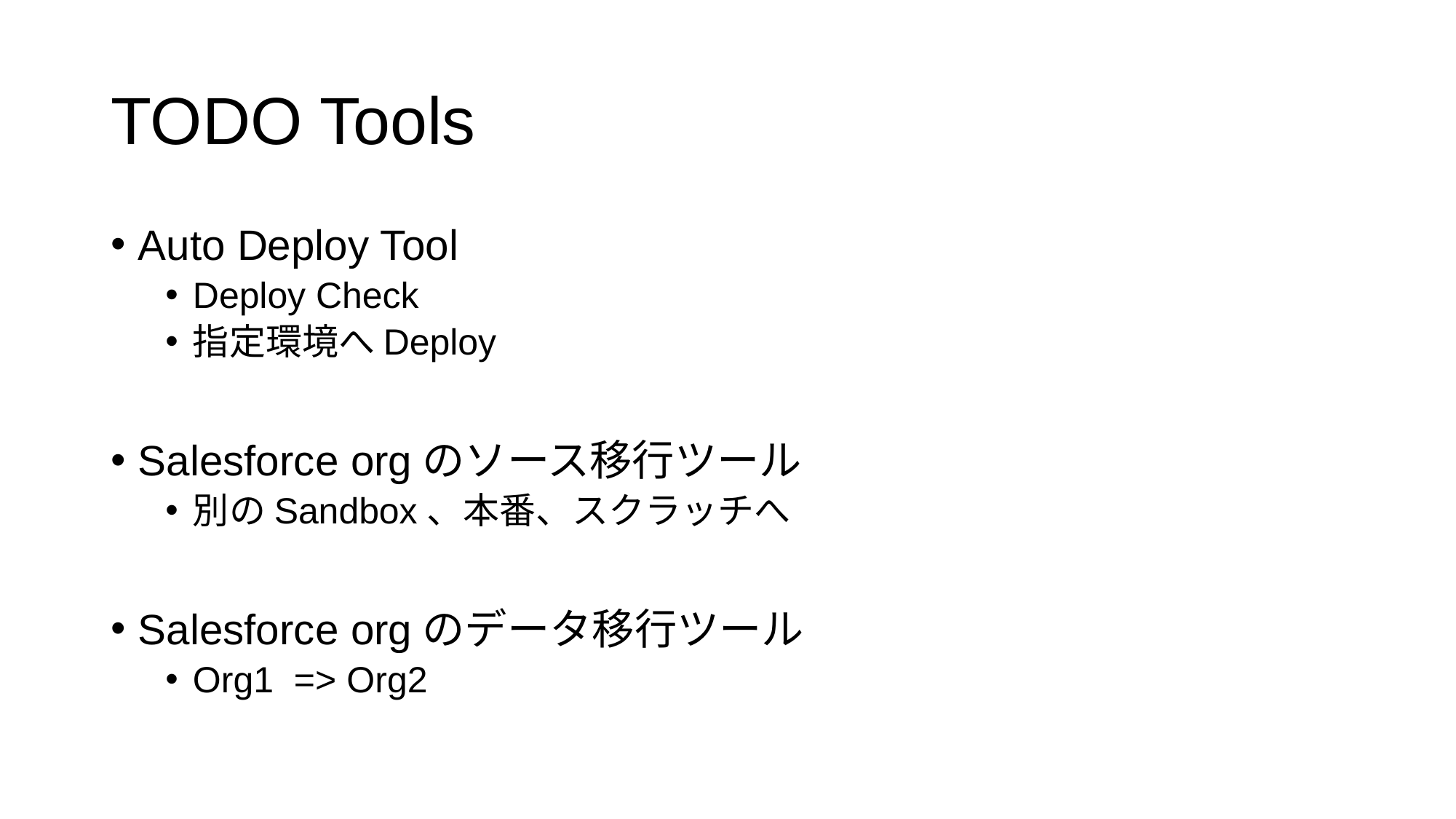

# TODO Tools
Auto Deploy Tool
Deploy Check
指定環境へDeploy

Salesforce orgのソース移行ツール
別のSandbox、本番、スクラッチへ

Salesforce orgのデータ移行ツール
Org1  => Org2